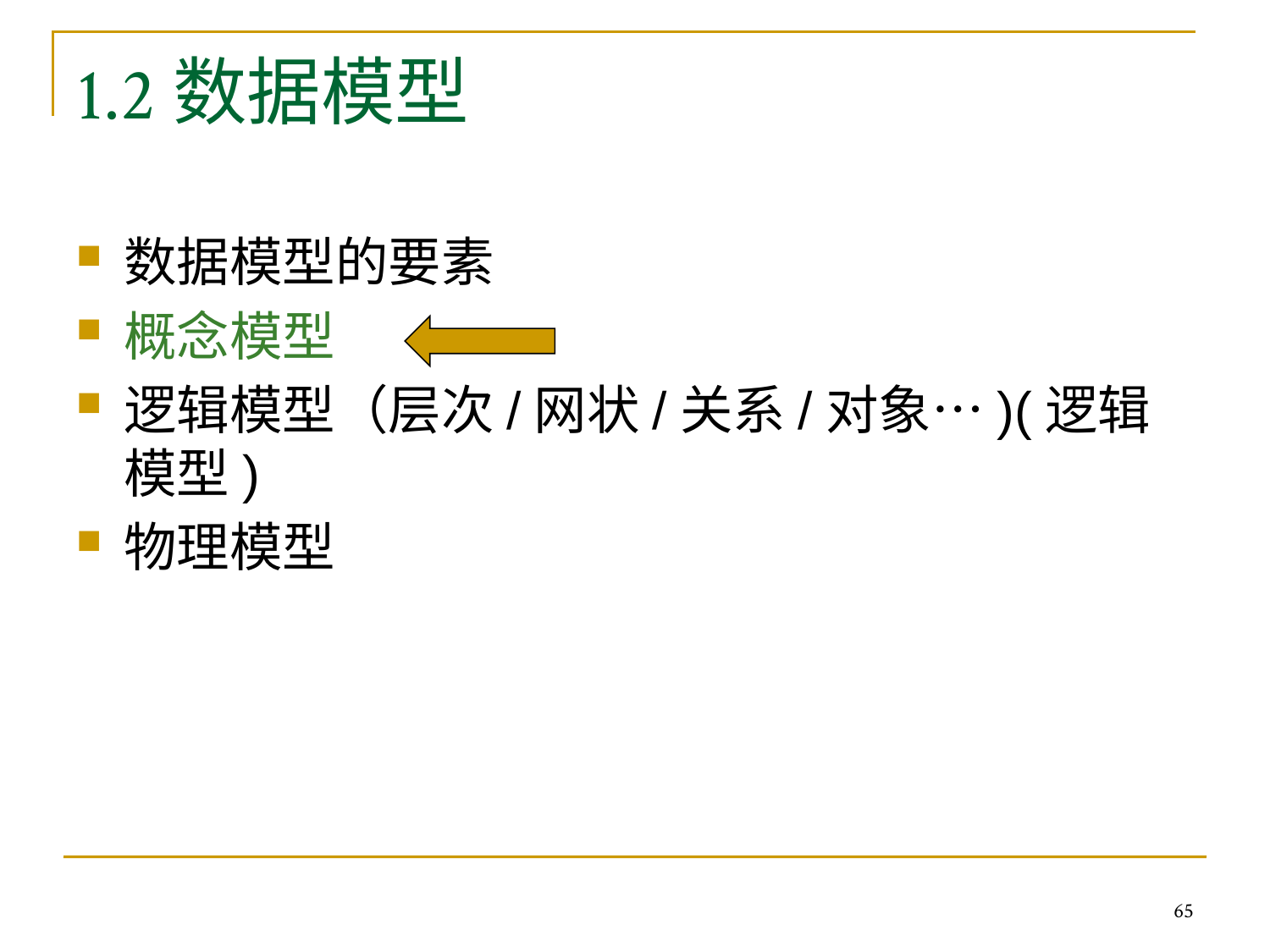

# 1.2数据模型
数据模型的要素
概念模型
逻辑模型（层次/网状/关系/对象…)(逻辑模型)
物理模型

65